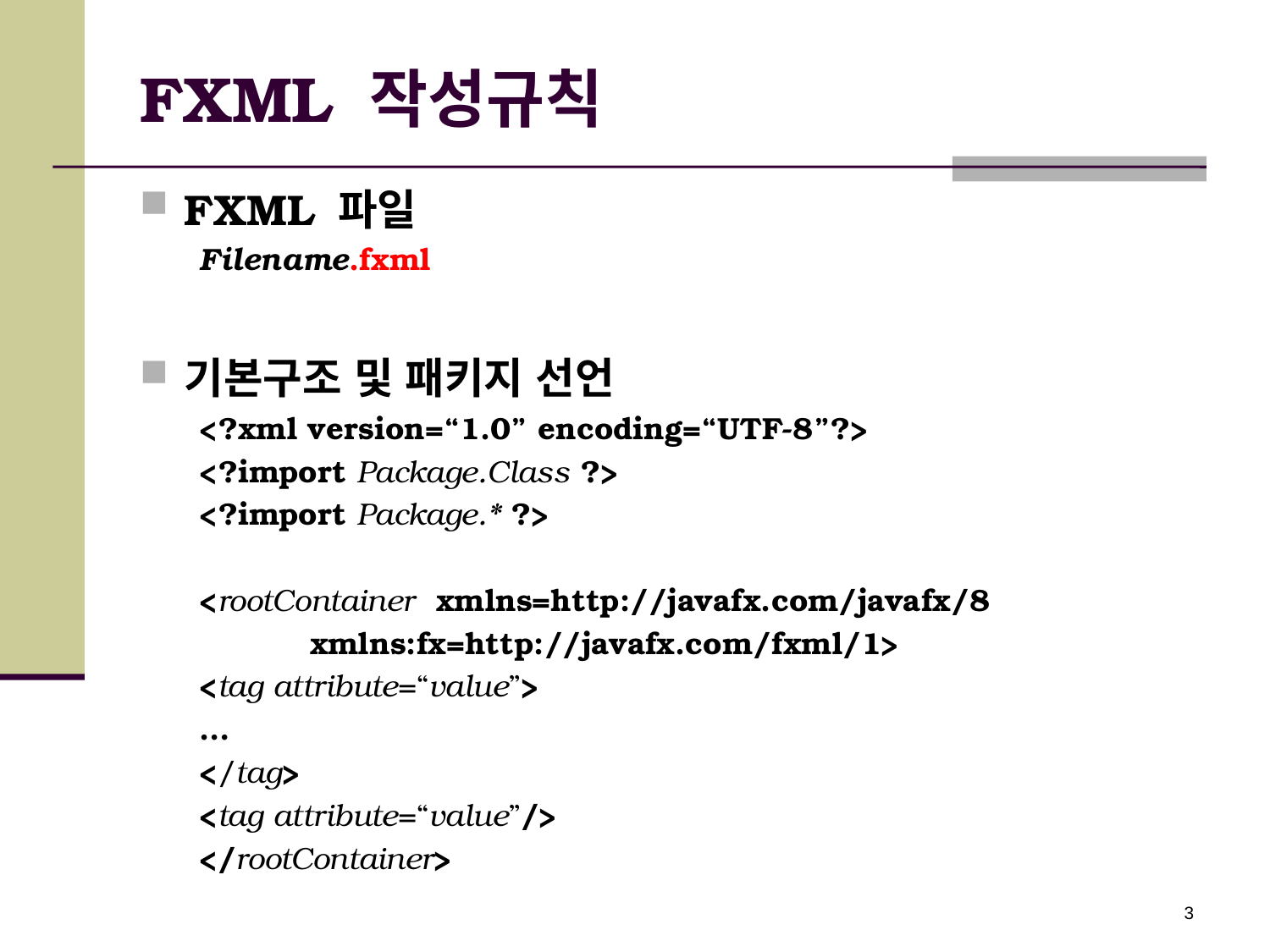

# FXML 작성규칙
FXML 파일
Filename.fxml

기본구조 및 패키지 선언
<?xml version=“1.0” encoding=“UTF-8”?>
<?import Package.Class ?>
<?import Package.* ?>

<rootContainer  xmlns=http://javafx.com/javafx/8
		     	xmlns:fx=http://javafx.com/fxml/1>
	<tag attribute=“value”>
		…
	</tag>
	<tag attribute=“value”/>
</rootContainer>
3